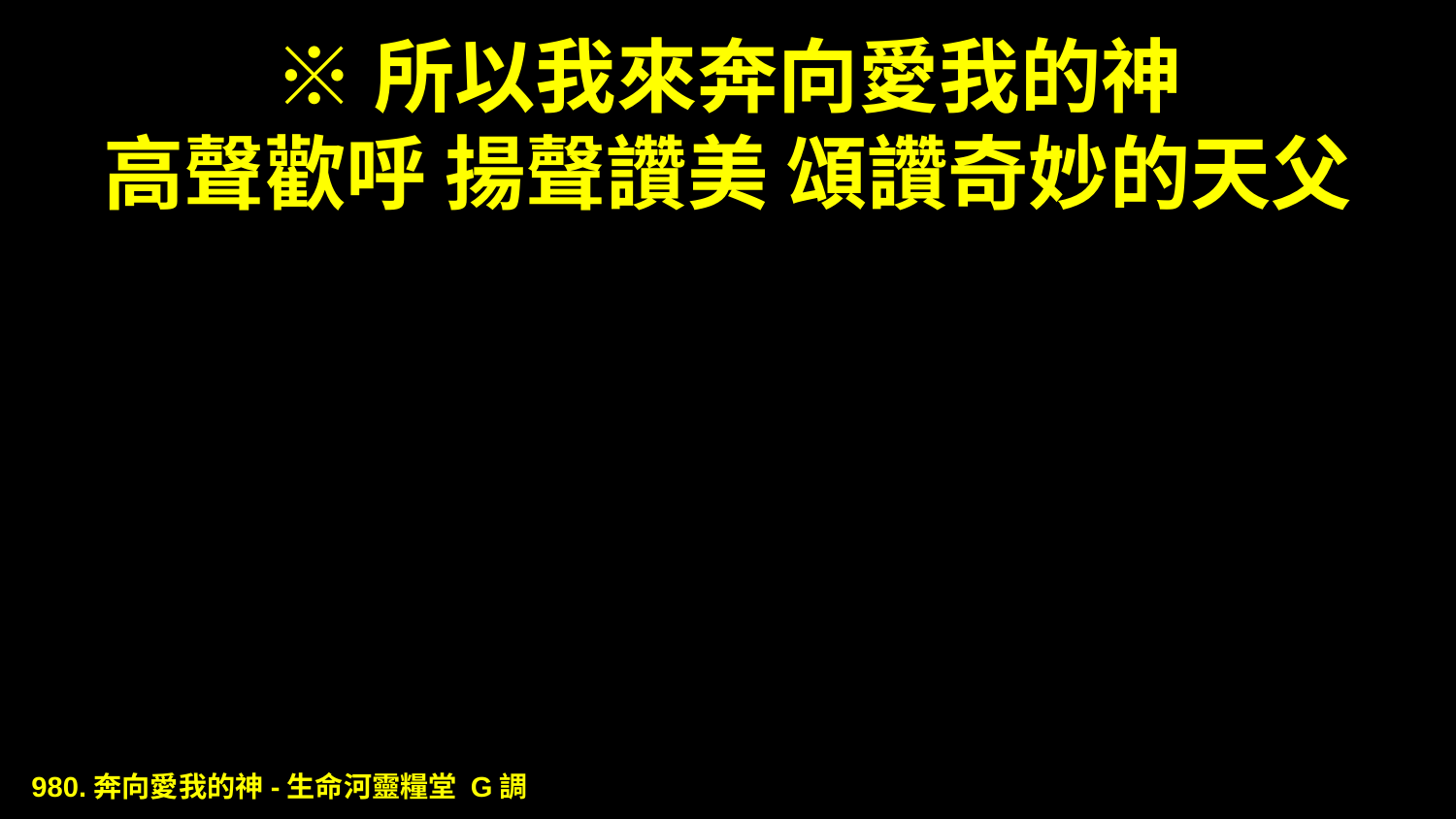

# ※所以我來奔向愛我的神 高聲歡呼 揚聲讚美 頌讚奇妙的天父
980.奔向愛我的神-生命河靈糧堂 G調